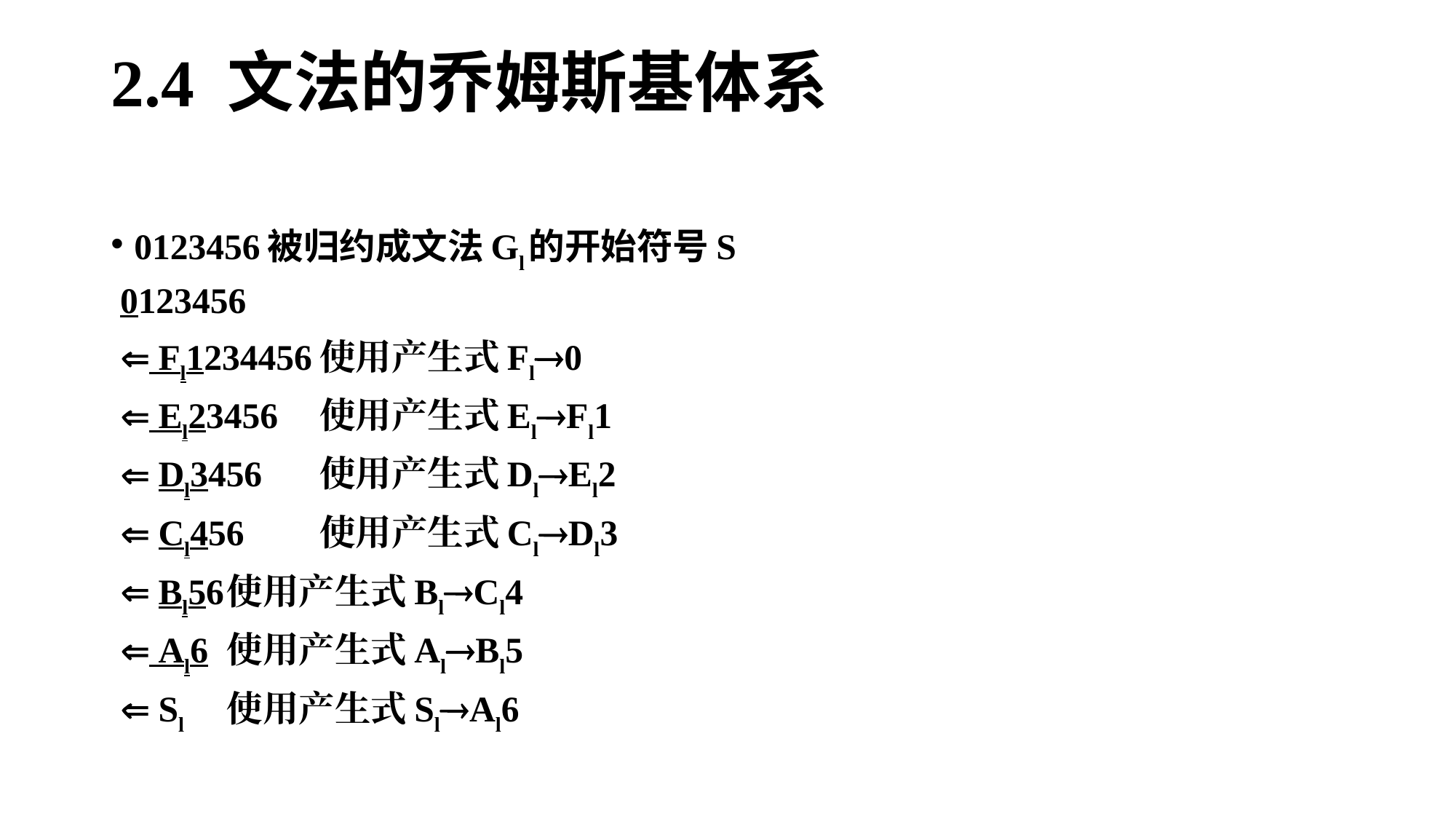

# 2.4 文法的乔姆斯基体系
0123456被归约成文法Gl的开始符号S
 0123456
 ⇐ Fl1234456	使用产生式Fl→0
 ⇐ El23456		使用产生式El→Fl1
 ⇐ Dl3456		使用产生式Dl→El2
 ⇐ Cl456		使用产生式Cl→Dl3
 ⇐ Bl56		使用产生式Bl→Cl4
 ⇐ Al6		使用产生式Al→Bl5
 ⇐ Sl			使用产生式Sl→Al6
34